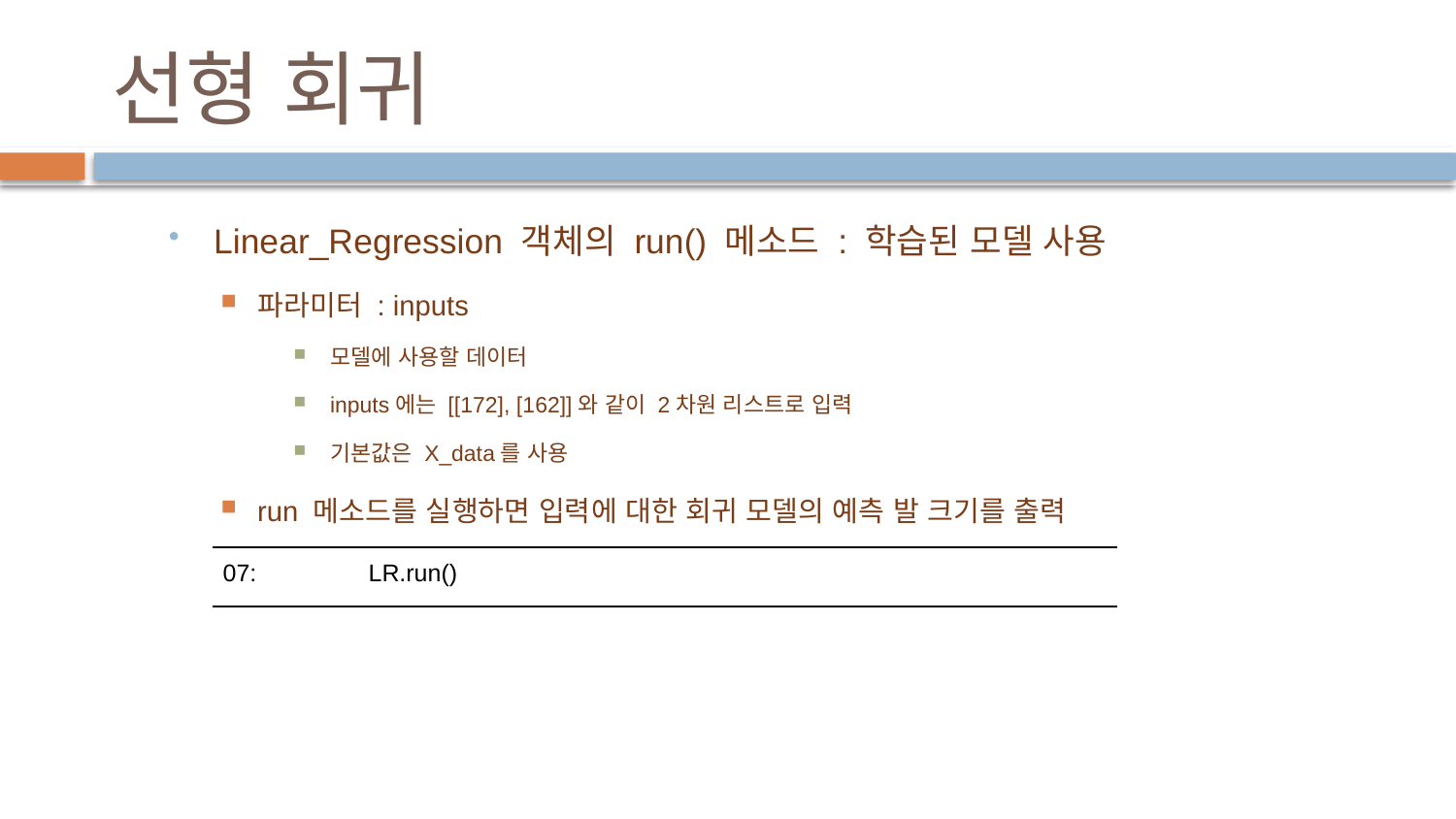

# 선형 회귀
Linear_Regression 객체의 run() 메소드 : 학습된 모델 사용
파라미터 : inputs
모델에 사용할 데이터
inputs에는 [[172], [162]]와 같이 2차원 리스트로 입력
기본값은 X_data를 사용
run 메소드를 실행하면 입력에 대한 회귀 모델의 예측 발 크기를 출력
| 07: LR.run() |
| --- |